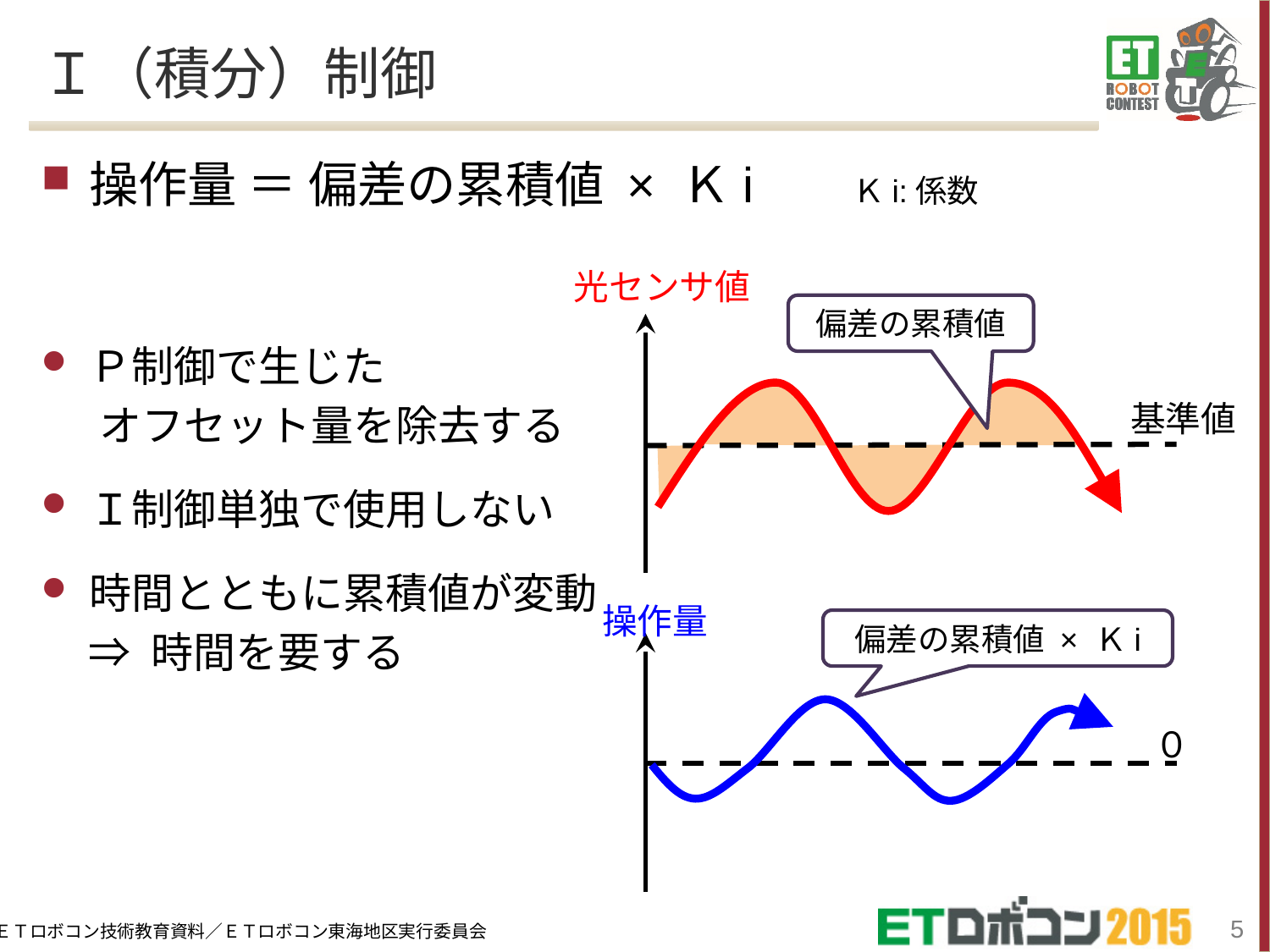

# Ｉ（積分）制御
操作量 ＝ 偏差の累積値 × Ｋi       Ｋi:係数

Ｐ制御で生じた
     オフセット量を除去する

Ｉ制御単独で使用しない

時間とともに累積値が変動
     ⇒ 時間を要する
光センサ値
偏差の累積値

基準値

操作量
偏差の累積値 × Ｋi

０
5